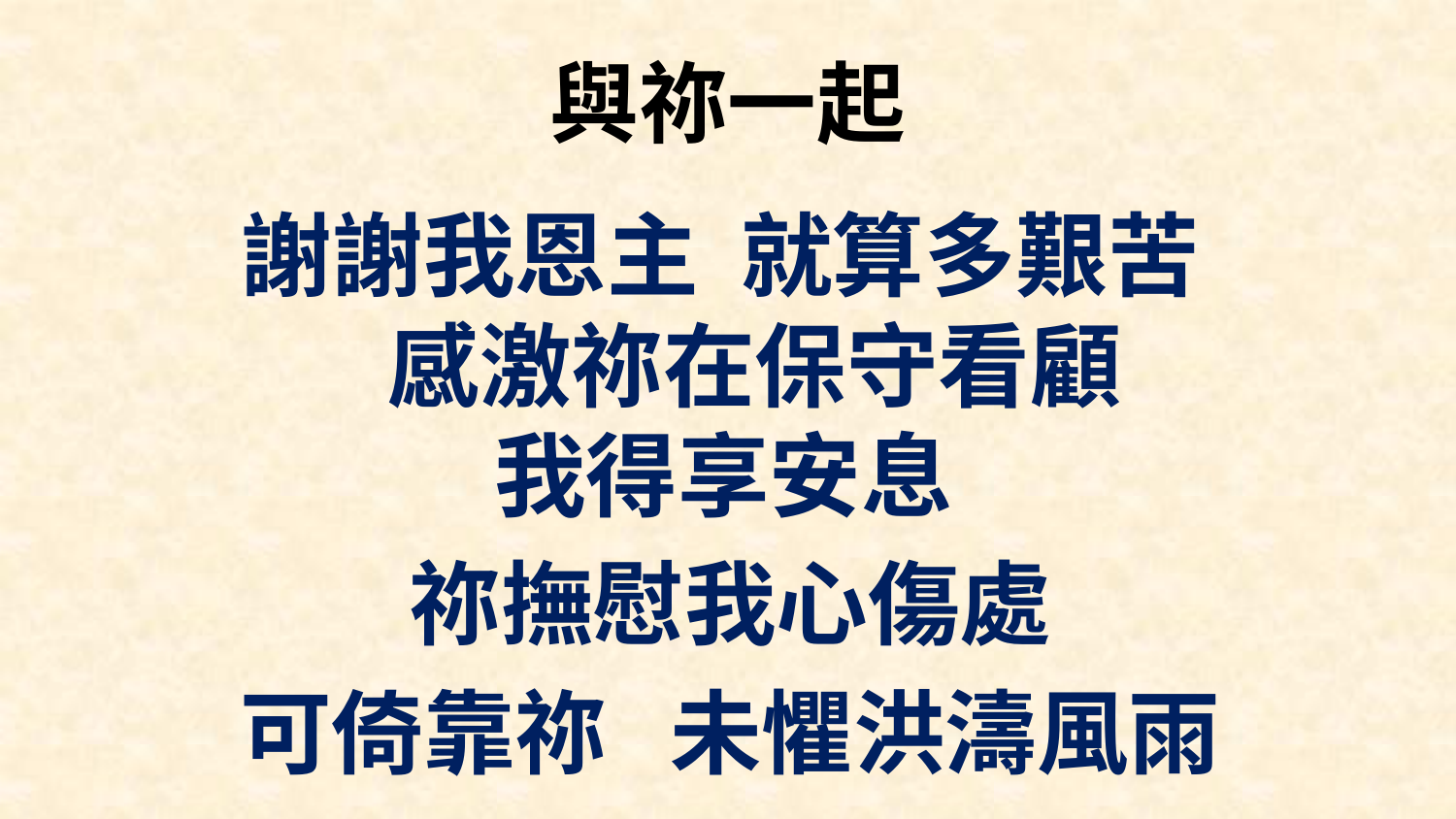

# 與祢一起
謝謝我恩主  就算多艱苦 
感激祢在保守看顧
我得享安息
祢撫慰我心傷處
可倚靠祢   未懼洪濤風雨